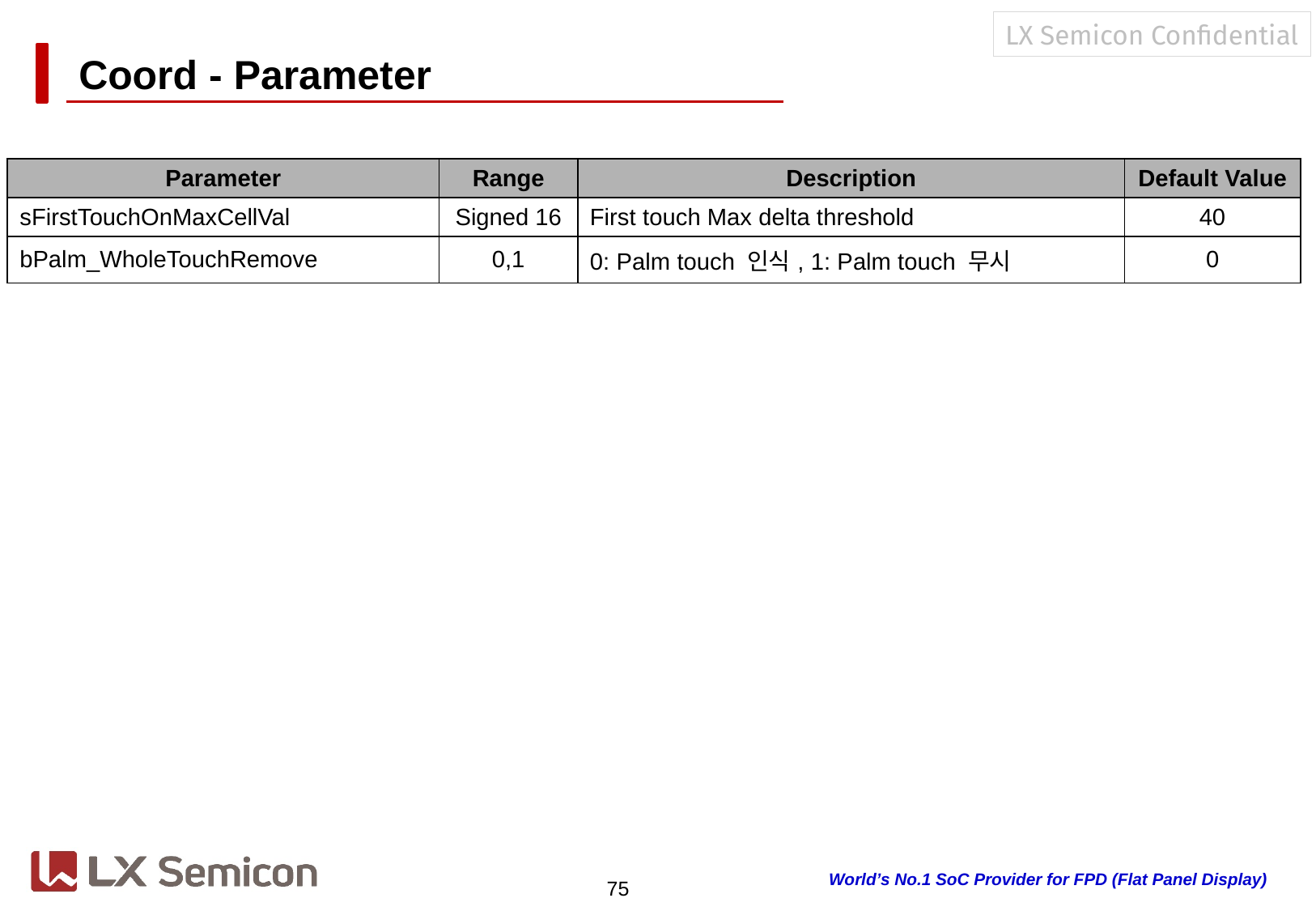

# Coord - Parameter
| Parameter | Range | Description | Default Value |
| --- | --- | --- | --- |
| sFirstTouchOnMaxCellVal | Signed 16 | First touch Max delta threshold | 40 |
| bPalm\_WholeTouchRemove | 0,1 | 0: Palm touch 인식, 1: Palm touch 무시 | 0 |